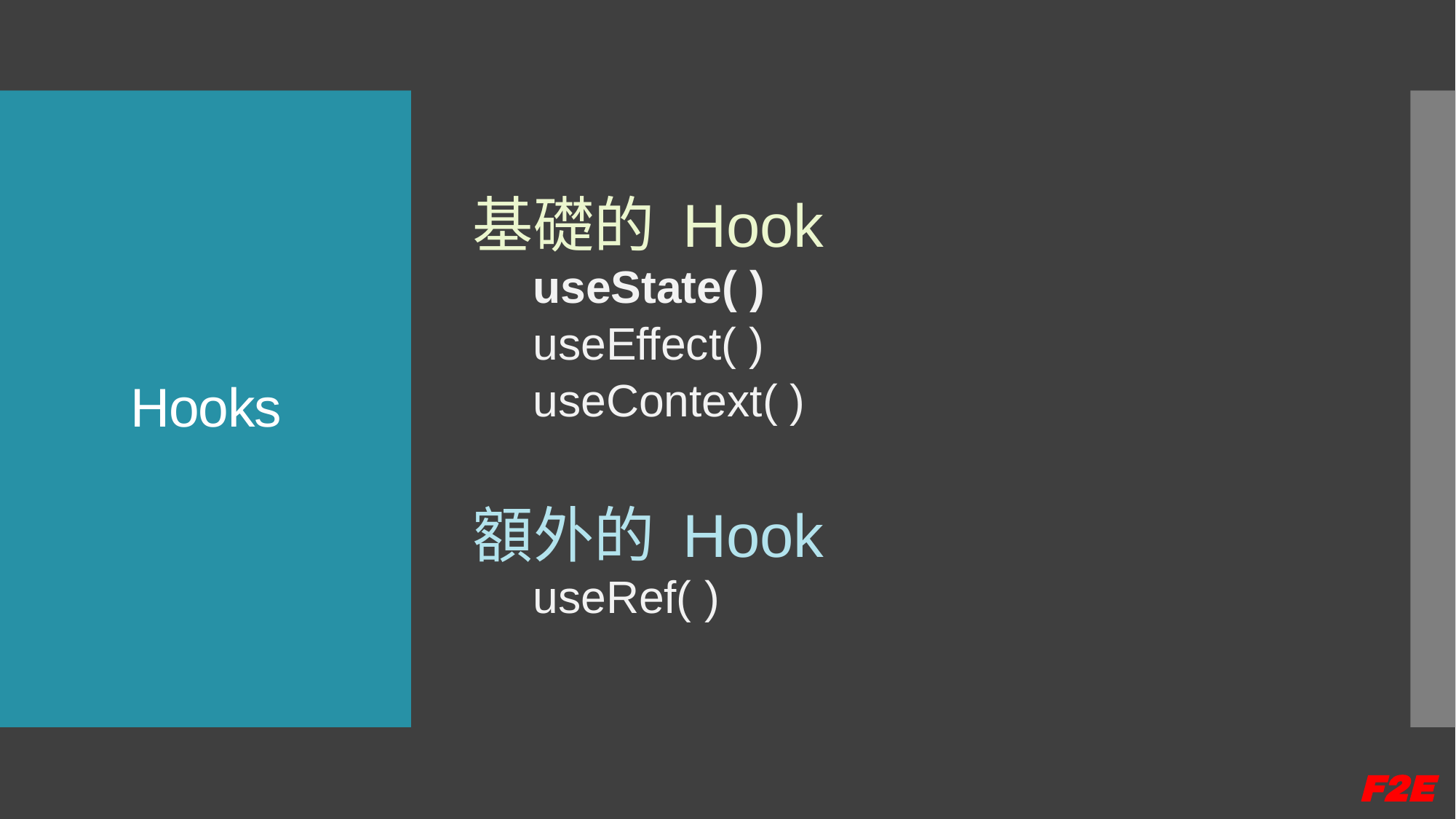

基礎的 Hook
useState( )
useEffect( )
useContext( )

額外的 Hook
useRef( )
# Hooks